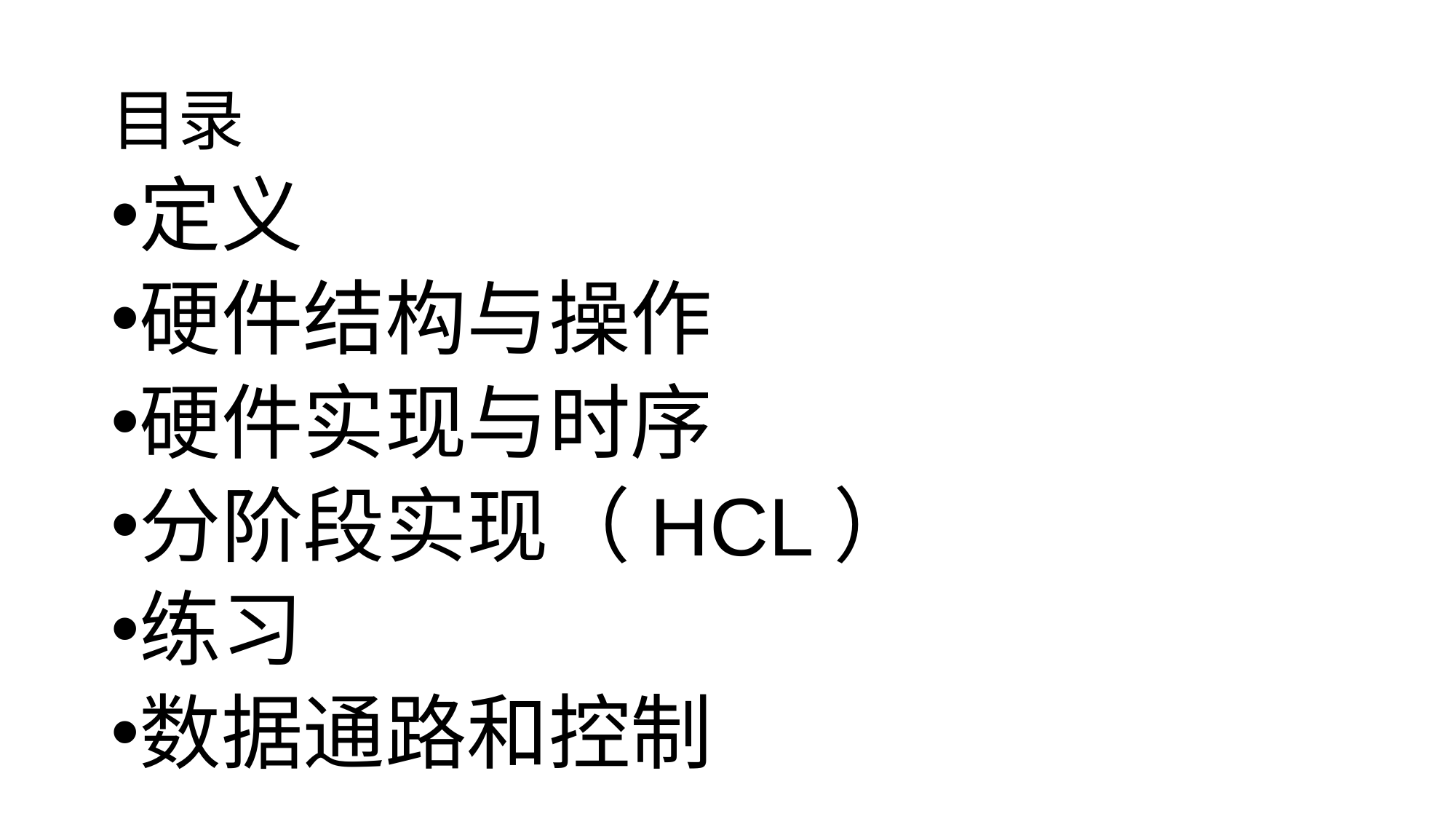

# 目录
定义
硬件结构与操作
硬件实现与时序
分阶段实现（HCL）
练习
数据通路和控制